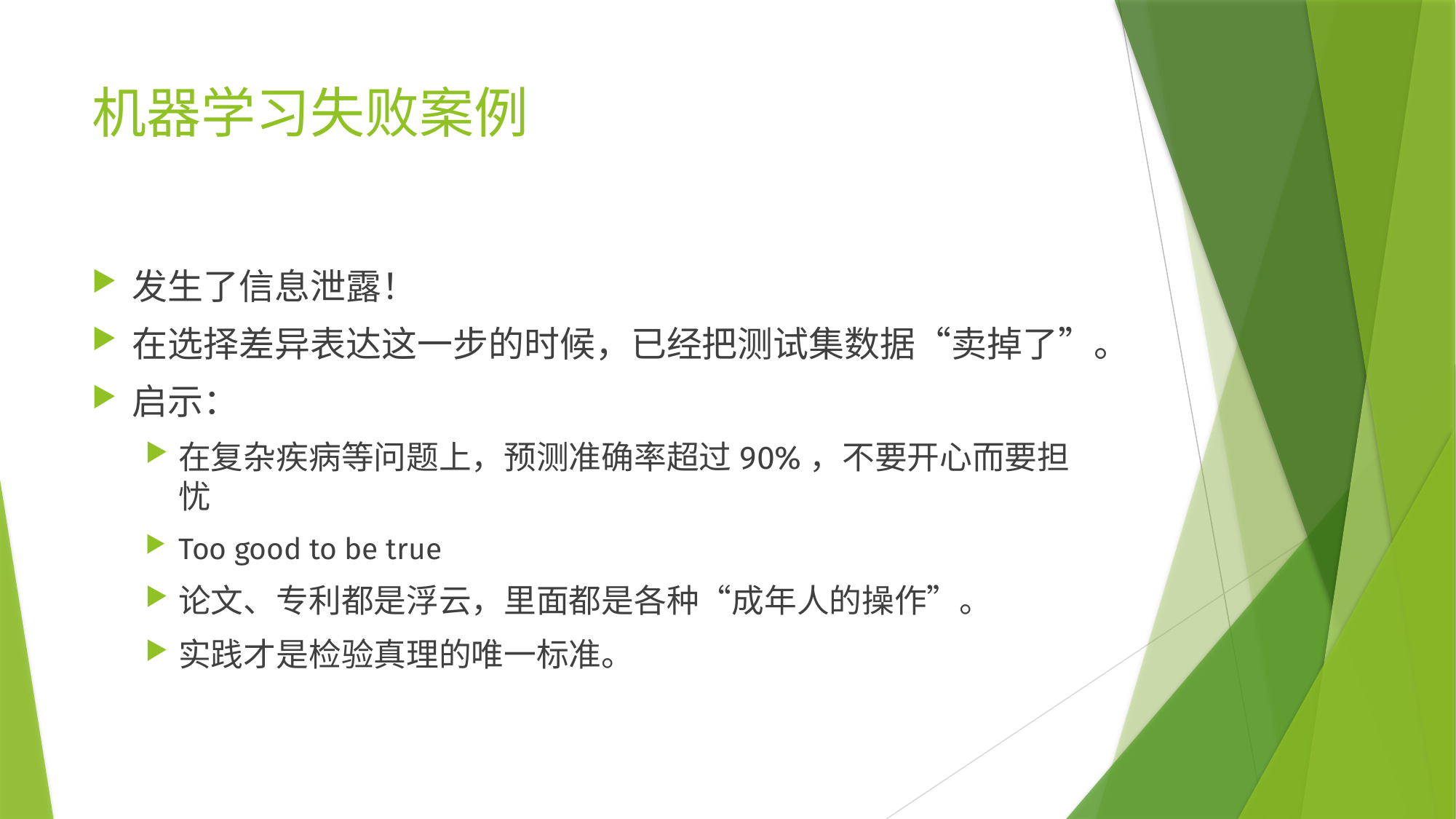

# 机器学习失败案例
发生了信息泄露！
在选择差异表达这一步的时候，已经把测试集数据“卖掉了”。
启示：
在复杂疾病等问题上，预测准确率超过90%，不要开心而要担忧
Too good to be true
论文、专利都是浮云，里面都是各种“成年人的操作”。
实践才是检验真理的唯一标准。